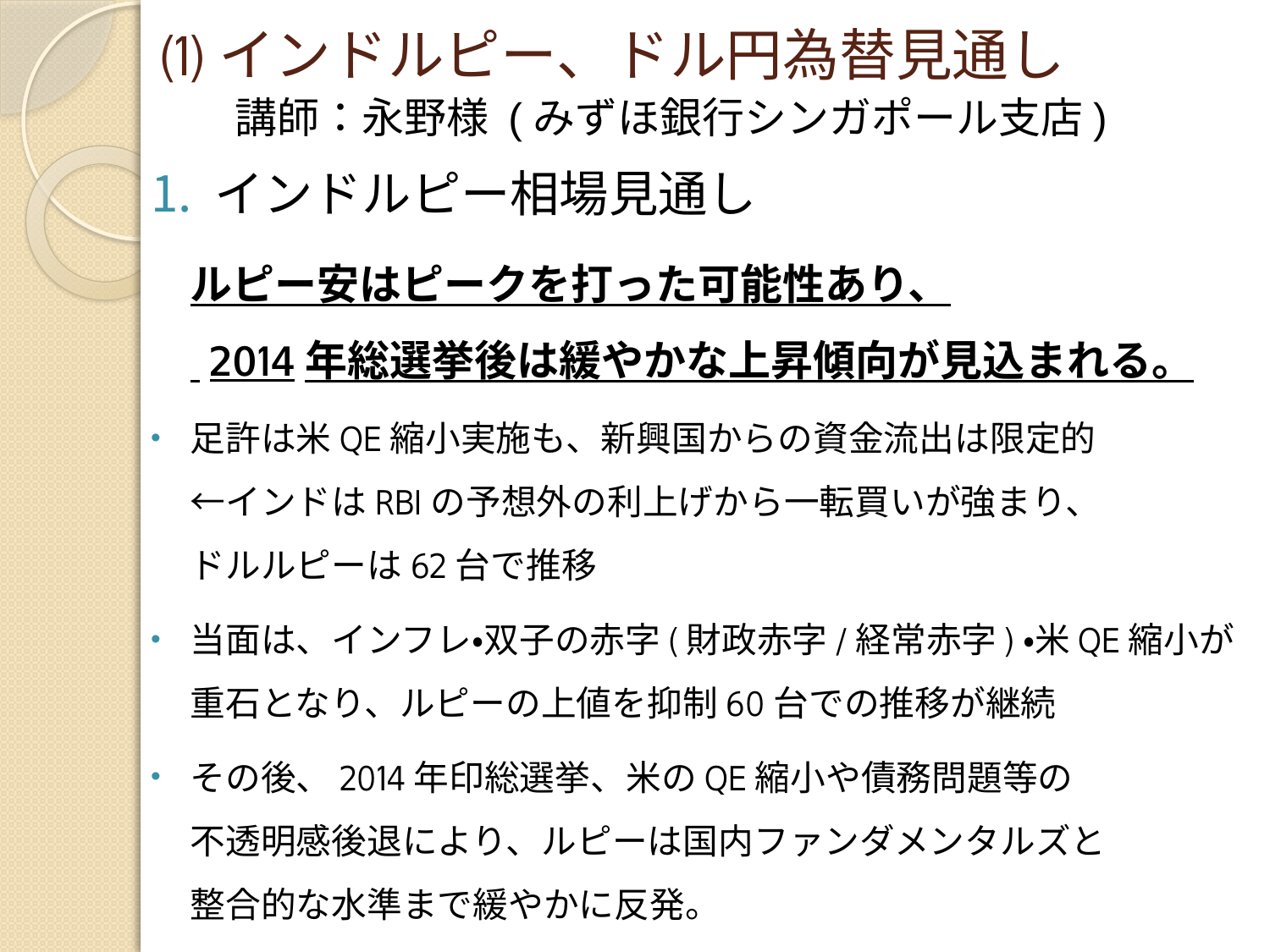

# (1)インドルピー、ドル円為替見通し
講師：永野様 (みずほ銀行シンガポール支店)
インドルピー相場見通し
	ルピー安はピークを打った可能性あり、
 2014年総選挙後は緩やかな上昇傾向が見込まれる。
足許は米QE縮小実施も、新興国からの資金流出は限定的
←インドはRBIの予想外の利上げから一転買いが強まり、
ドルルピーは62台で推移
当面は、インフレ・双子の赤字(財政赤字/経常赤字)・米QE縮小が重石となり、ルピーの上値を抑制60台での推移が継続
その後、2014年印総選挙、米のQE縮小や債務問題等の
不透明感後退により、ルピーは国内ファンダメンタルズと
整合的な水準まで緩やかに反発。